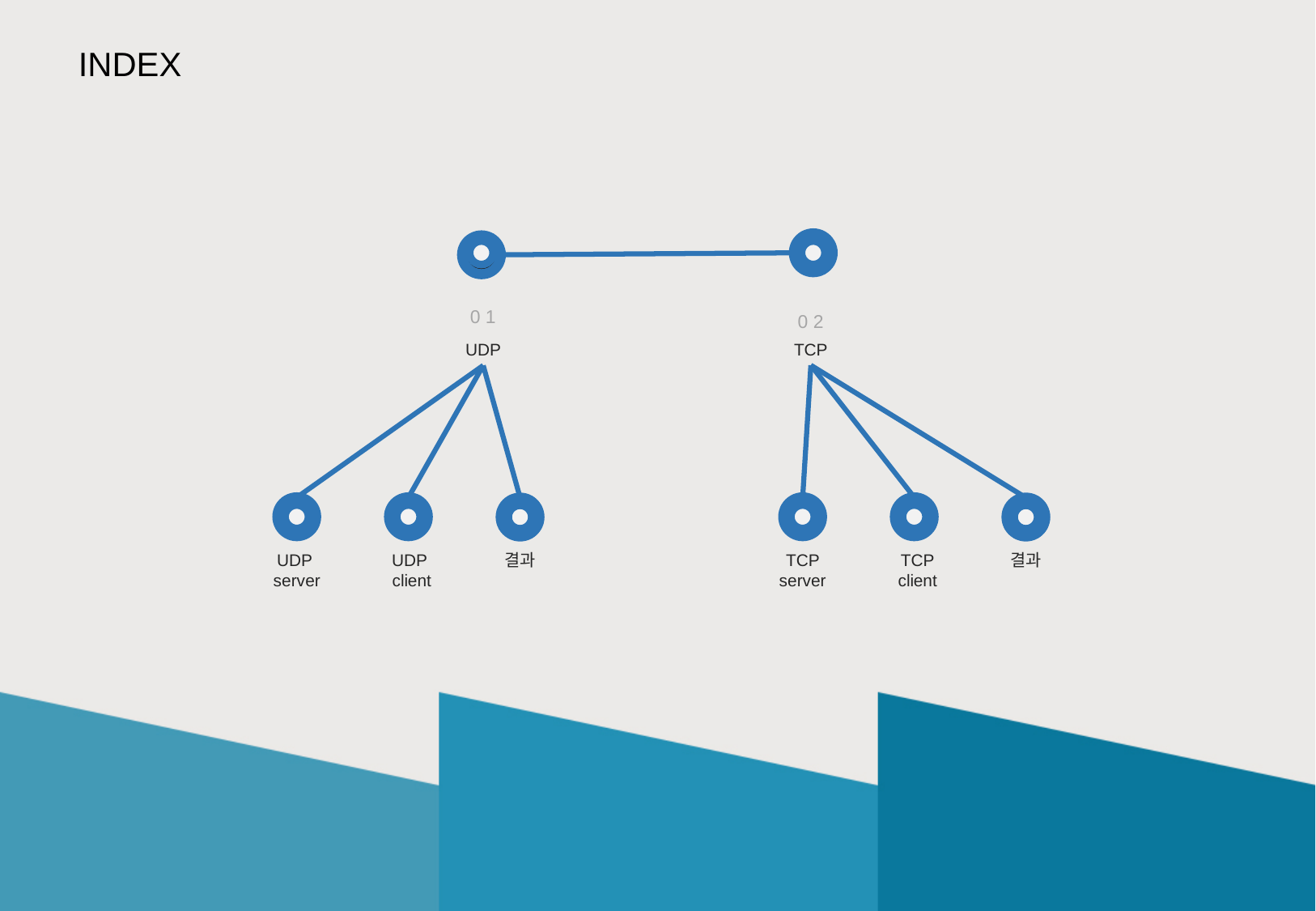

INDEX

0 1
0 2
TCP
UDP

TCP
server
TCP
client
결과
UDP
server
UDP
client
결과